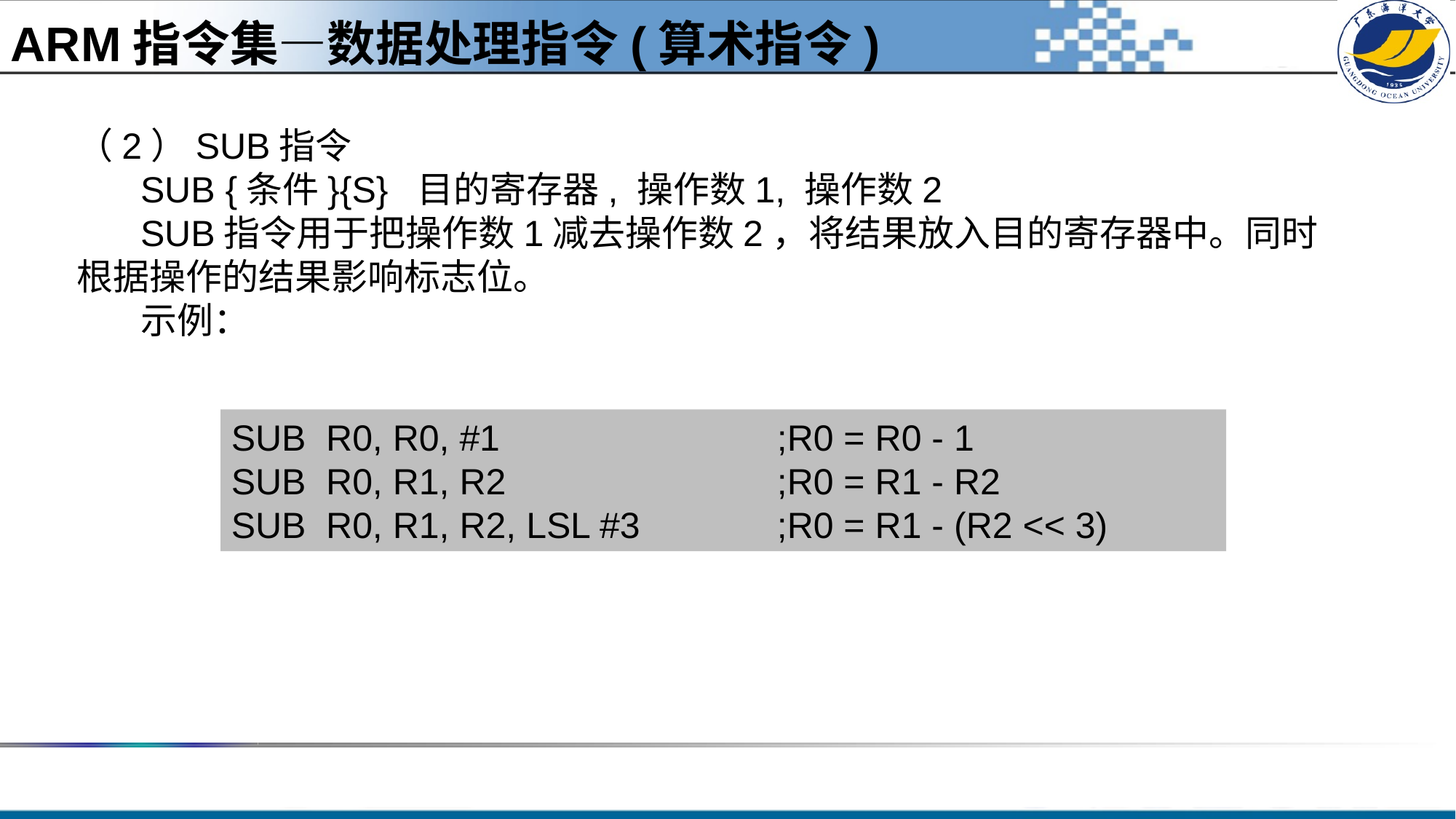

ARM指令集—数据处理指令(算术指令)
（2）SUB指令
SUB {条件}{S}  目的寄存器, 操作数1, 操作数2
SUB指令用于把操作数1减去操作数2，将结果放入目的寄存器中。同时根据操作的结果影响标志位。
示例：
SUB  R0, R0, #1			;R0 = R0 - 1
SUB  R0, R1, R2			;R0 = R1 - R2
SUB  R0, R1, R2, LSL #3		;R0 = R1 - (R2 << 3)
49